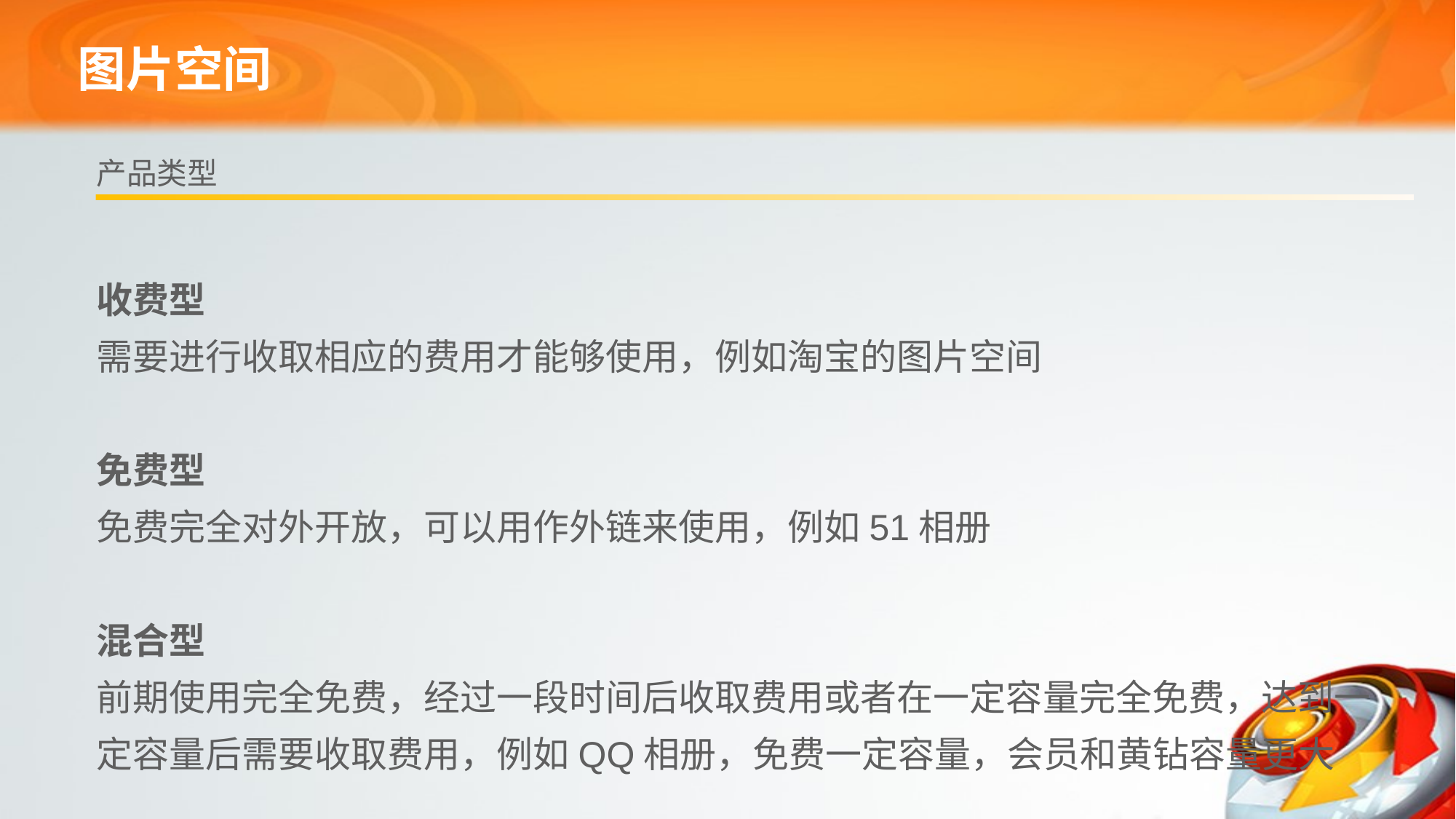

# 图片空间
产品类型

收费型
需要进行收取相应的费用才能够使用，例如淘宝的图片空间

免费型
免费完全对外开放，可以用作外链来使用，例如51相册

混合型
前期使用完全免费，经过一段时间后收取费用或者在一定容量完全免费，达到一定容量后需要收取费用，例如QQ相册，免费一定容量，会员和黄钻容量更大